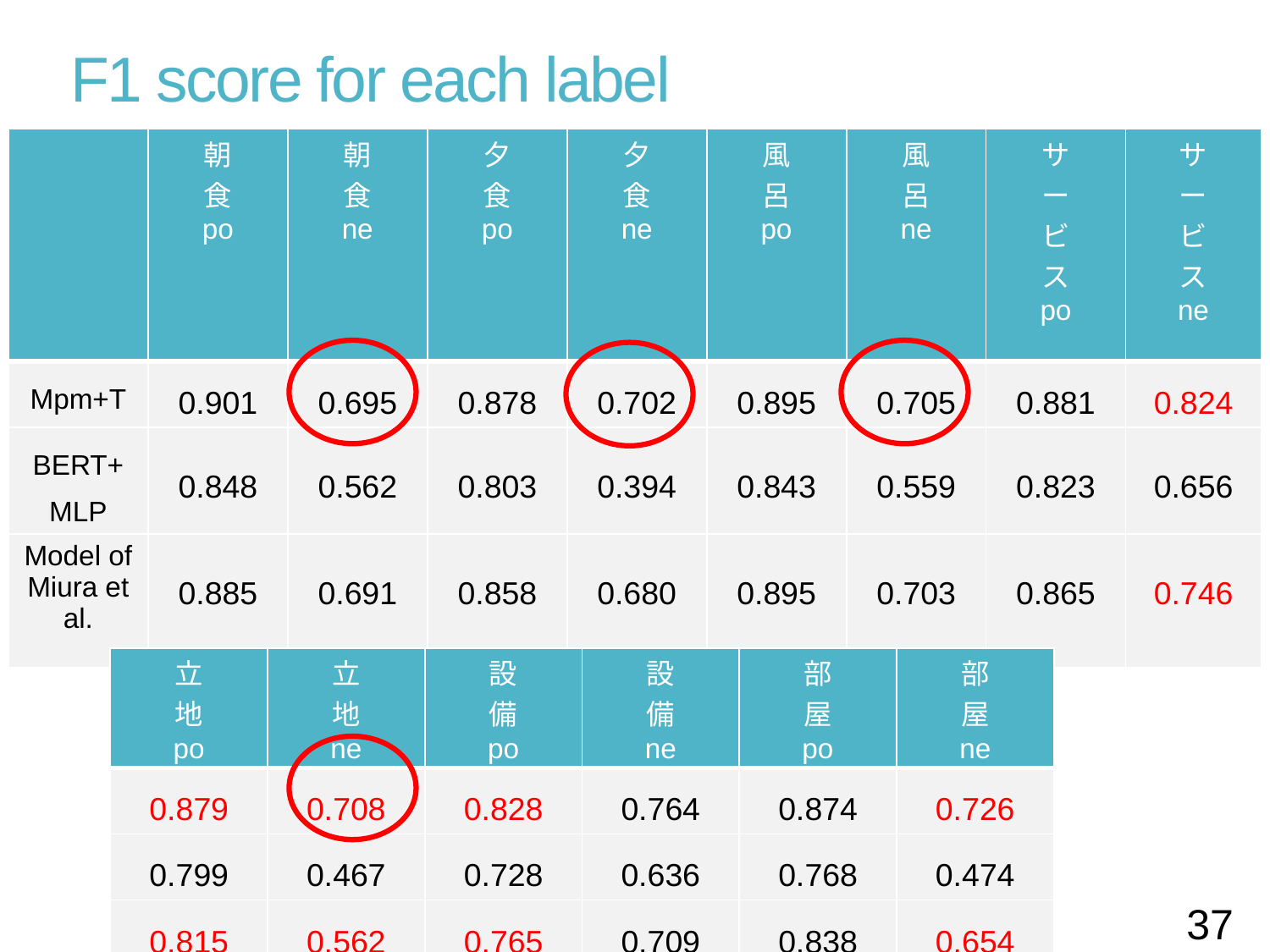

# F1 score for each label
|  | 朝 食 po | 朝 食 ne | 夕 食 po | 夕 食 ne | 風 呂 po | 風 呂 ne | サ ー ビ ス po | サ ー ビ ス ne |
| --- | --- | --- | --- | --- | --- | --- | --- | --- |
| Mpm+T | 0.901 | 0.695 | 0.878 | 0.702 | 0.895 | 0.705 | 0.881 | 0.824 |
| BERT+MLP | 0.848 | 0.562 | 0.803 | 0.394 | 0.843 | 0.559 | 0.823 | 0.656 |
| Model of Miura et al. | 0.885 | 0.691 | 0.858 | 0.680 | 0.895 | 0.703 | 0.865 | 0.746 |

| 立 地 po | 立 地 ne | 設 備 po | 設 備 ne | 部 屋 po | 部 屋 ne |
| --- | --- | --- | --- | --- | --- |
| 0.879 | 0.708 | 0.828 | 0.764 | 0.874 | 0.726 |
| 0.799 | 0.467 | 0.728 | 0.636 | 0.768 | 0.474 |
| 0.815 | 0.562 | 0.765 | 0.709 | 0.838 | 0.654 |

37